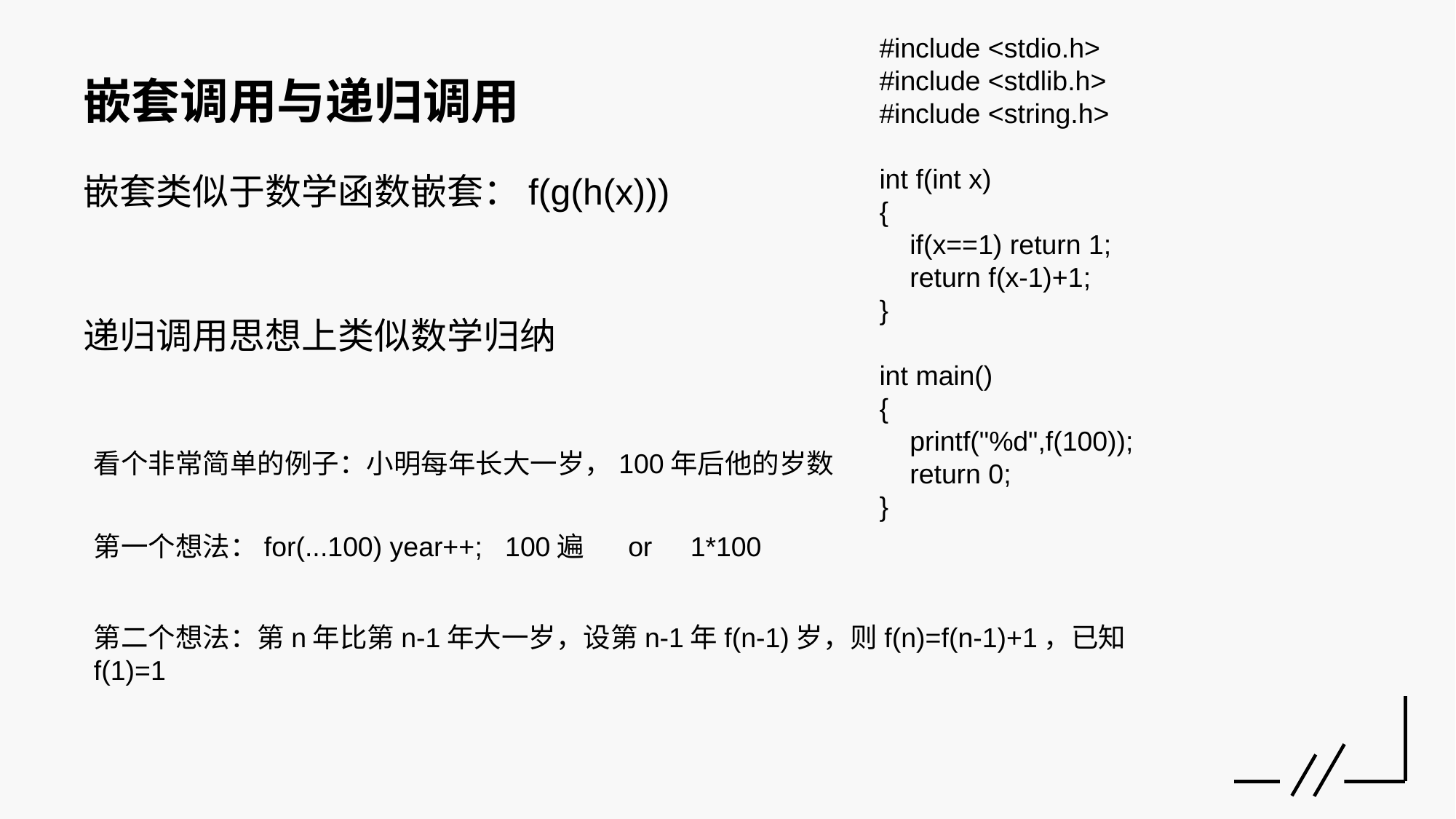

#include <stdio.h>
#include <stdlib.h>
#include <string.h>

int f(int x)
{
    if(x==1) return 1;
    return f(x-1)+1;
}

int main()
{
    printf("%d",f(100));
    return 0;
}
# 嵌套调用与递归调用
嵌套类似于数学函数嵌套：f(g(h(x)))

递归调用思想上类似数学归纳
看个非常简单的例子：小明每年长大一岁，100年后他的岁数
第一个想法：for(...100) year++;   100遍      or     1*100
第二个想法：第n年比第n-1年大一岁，设第n-1年f(n-1)岁，则f(n)=f(n-1)+1，已知f(1)=1